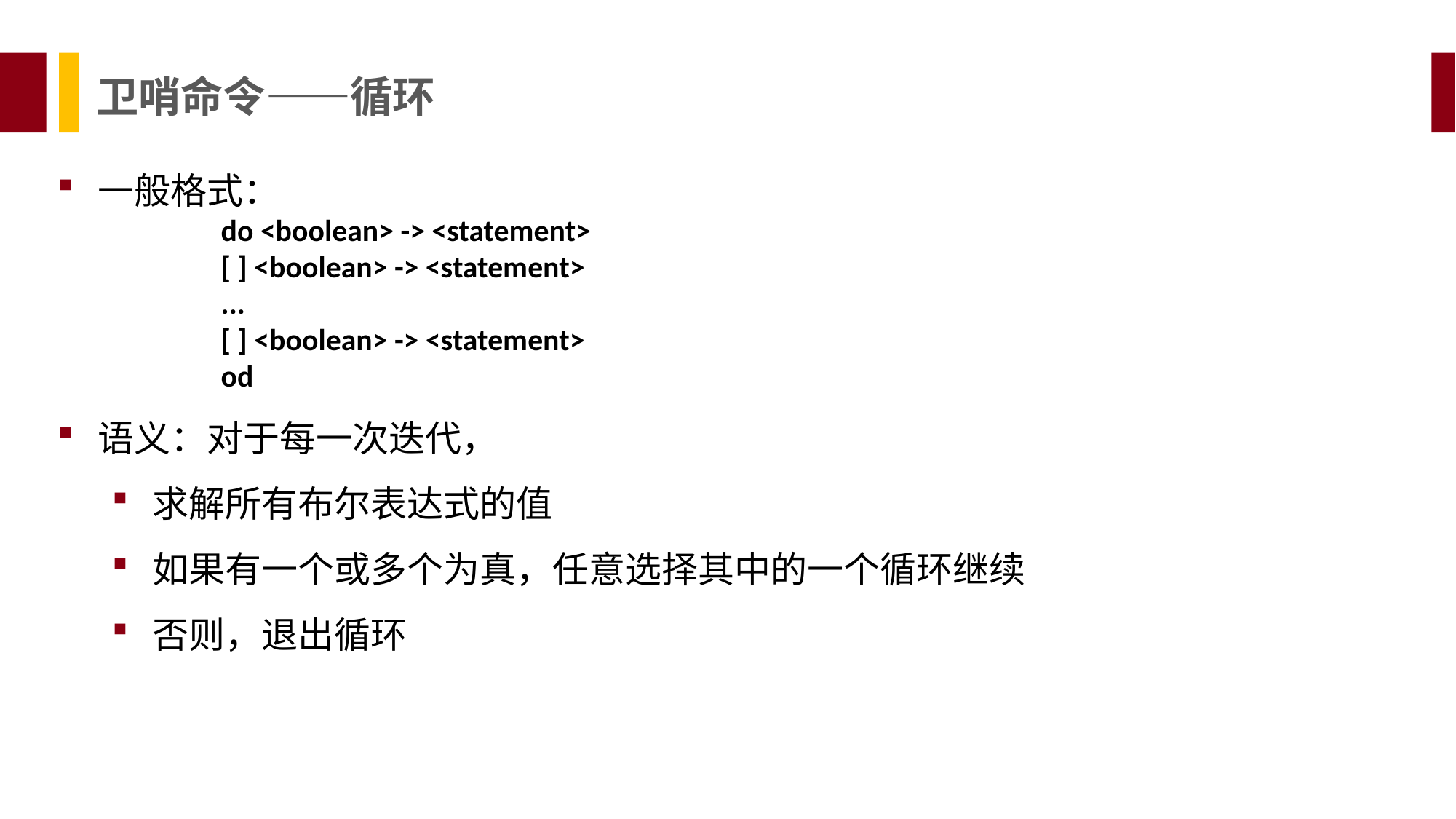

卫哨命令——循环
一般格式：
	do <boolean> -> <statement>
	[ ] <boolean> -> <statement>
	...
	[ ] <boolean> -> <statement>
	od
语义：对于每一次迭代，
求解所有布尔表达式的值
如果有一个或多个为真，任意选择其中的一个循环继续
否则，退出循环